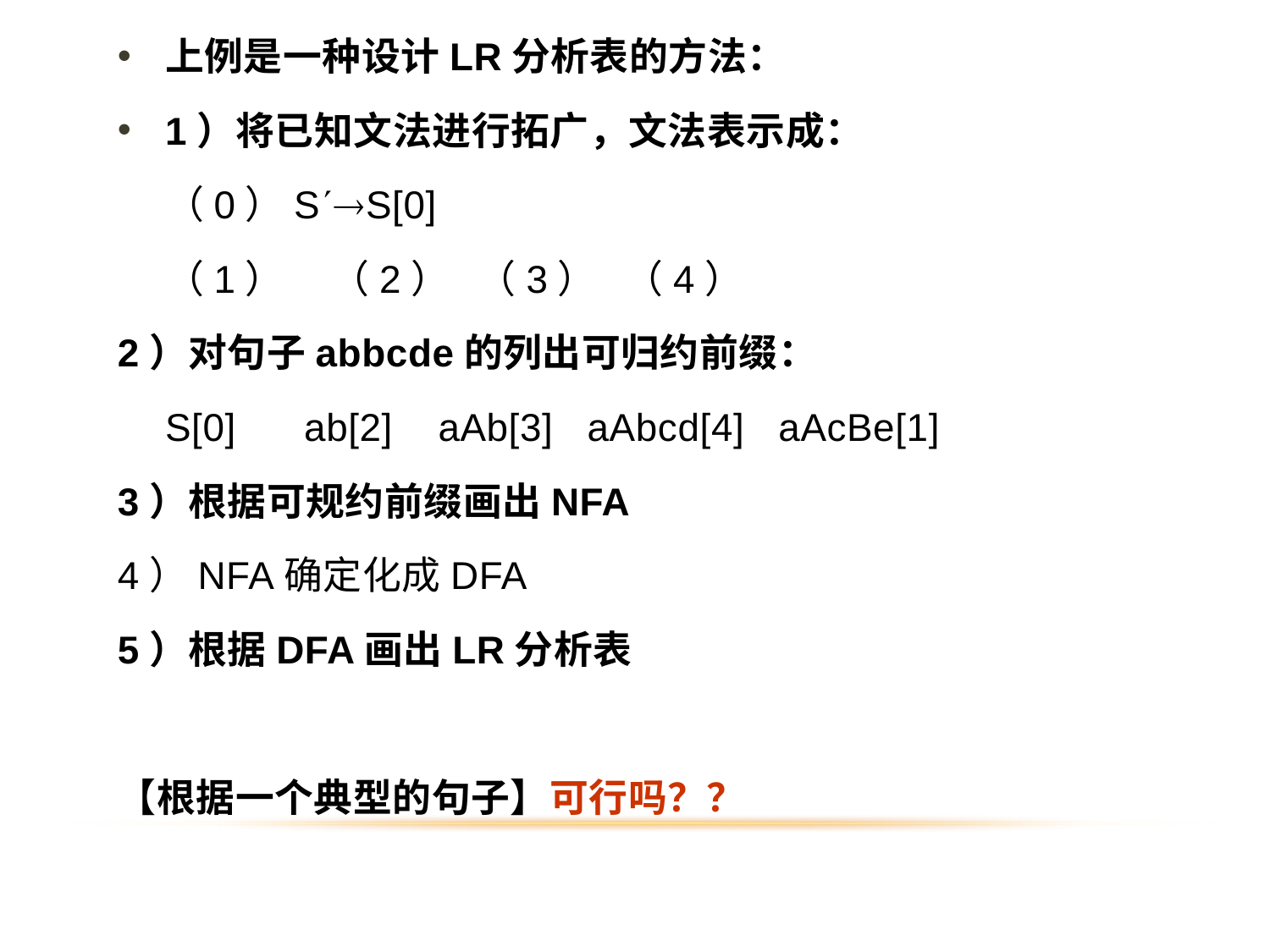

上例是一种设计LR分析表的方法：
1）将已知文法进行拓广，文法表示成：
	（0）S′→S[0]
	（1）     （2）   （3）   （4）
2）对句子abbcde的列出可归约前缀：
	S[0]      ab[2]    aAb[3]   aAbcd[4]   aAcBe[1]
3）根据可规约前缀画出NFA
4）NFA确定化成DFA
5）根据DFA画出LR分析表

【根据一个典型的句子】可行吗？？